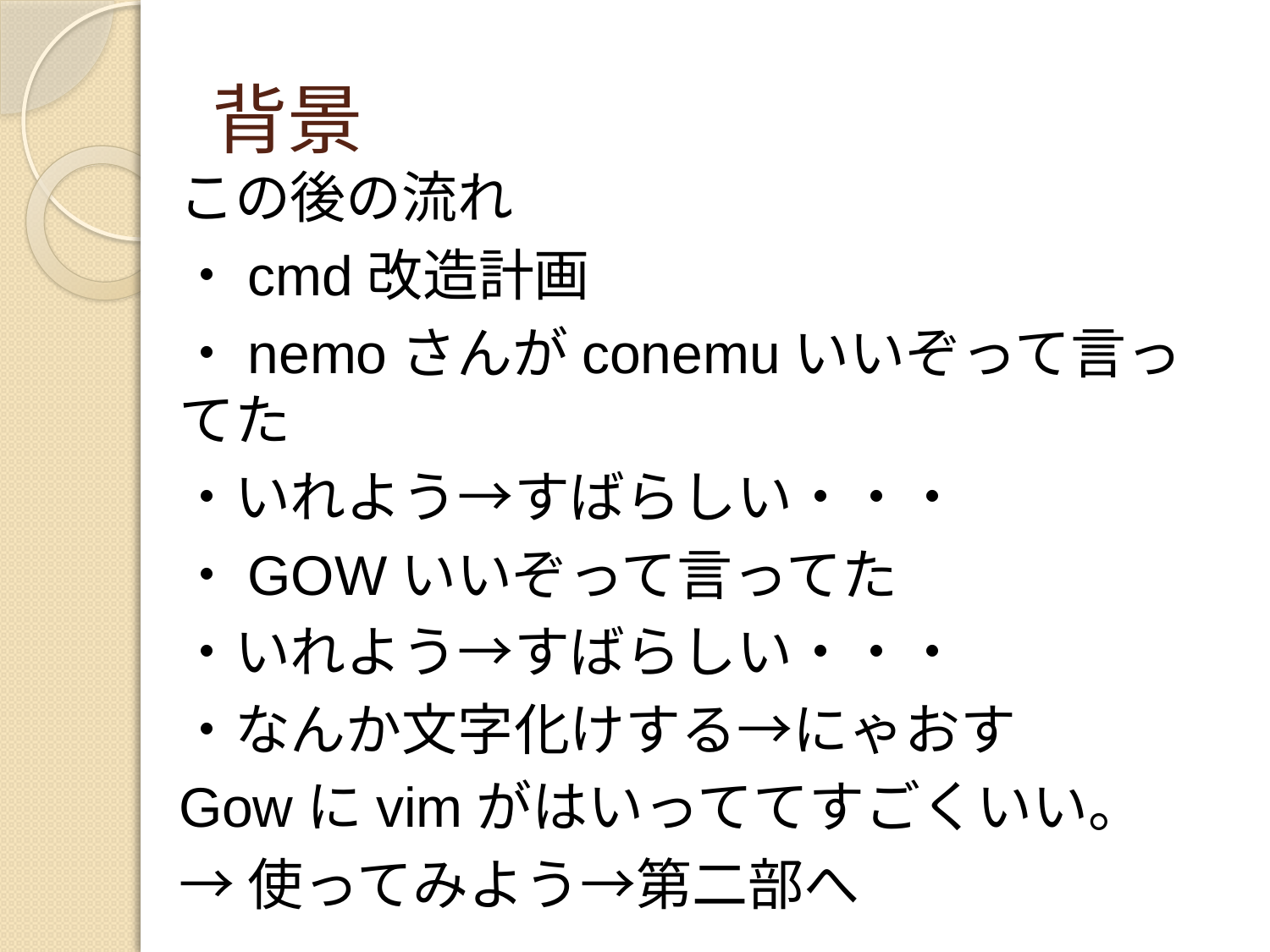

# 背景
この後の流れ
・cmd改造計画
・nemoさんがconemuいいぞって言ってた
・いれよう→すばらしい・・・
・GOWいいぞって言ってた
・いれよう→すばらしい・・・
・なんか文字化けする→にゃおす
Gowにvimがはいっててすごくいい。
→使ってみよう→第二部へ